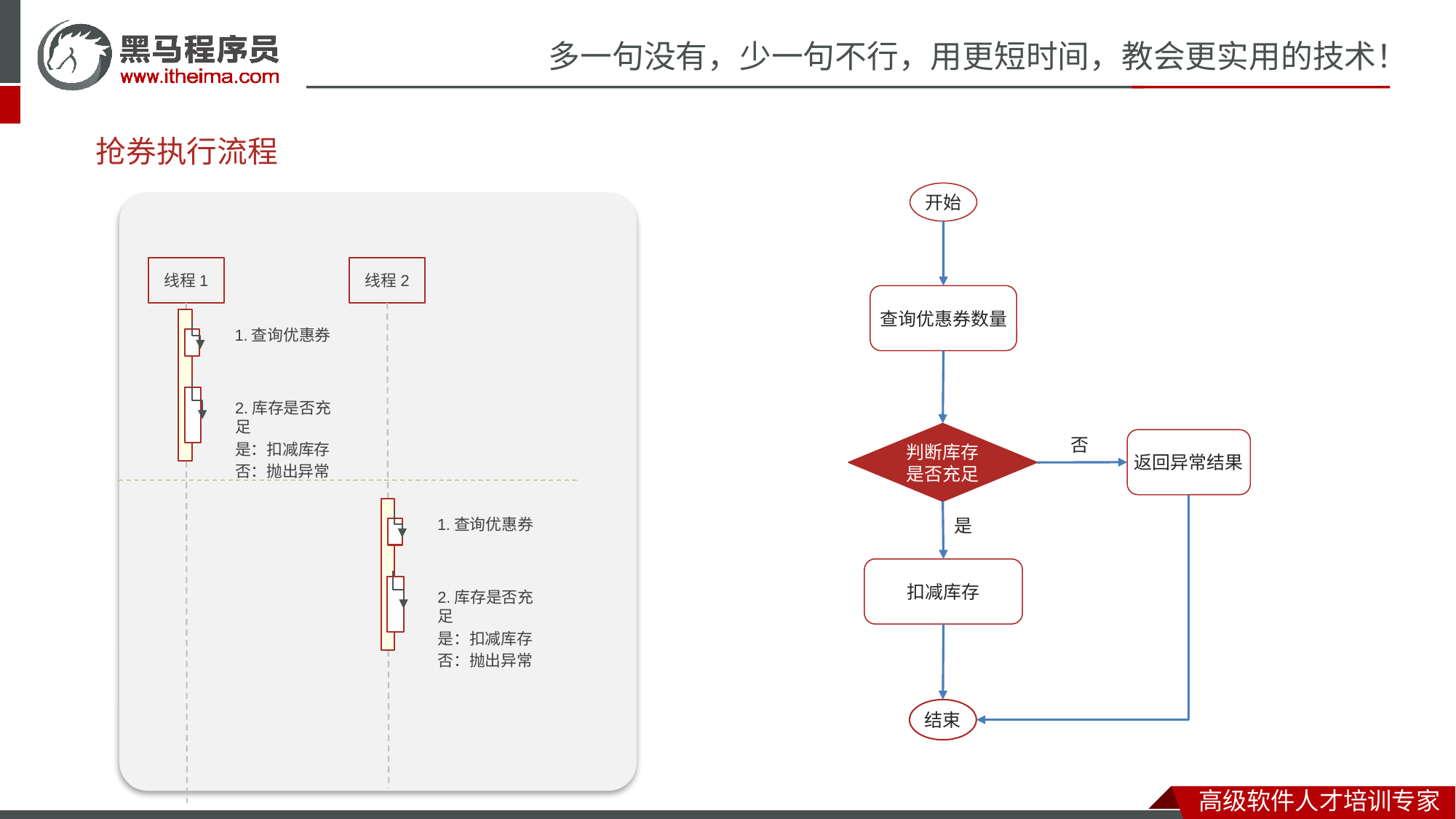

# 抢券执行流程
开始

线程1
线程2
查询优惠券数量

1.查询优惠券

2.库存是否充足
是：扣减库存
否：抛出异常

否
判断库存
是否充足
返回异常结果
是

1.查询优惠券

扣减库存

2.库存是否充足
是：扣减库存
否：抛出异常

结束